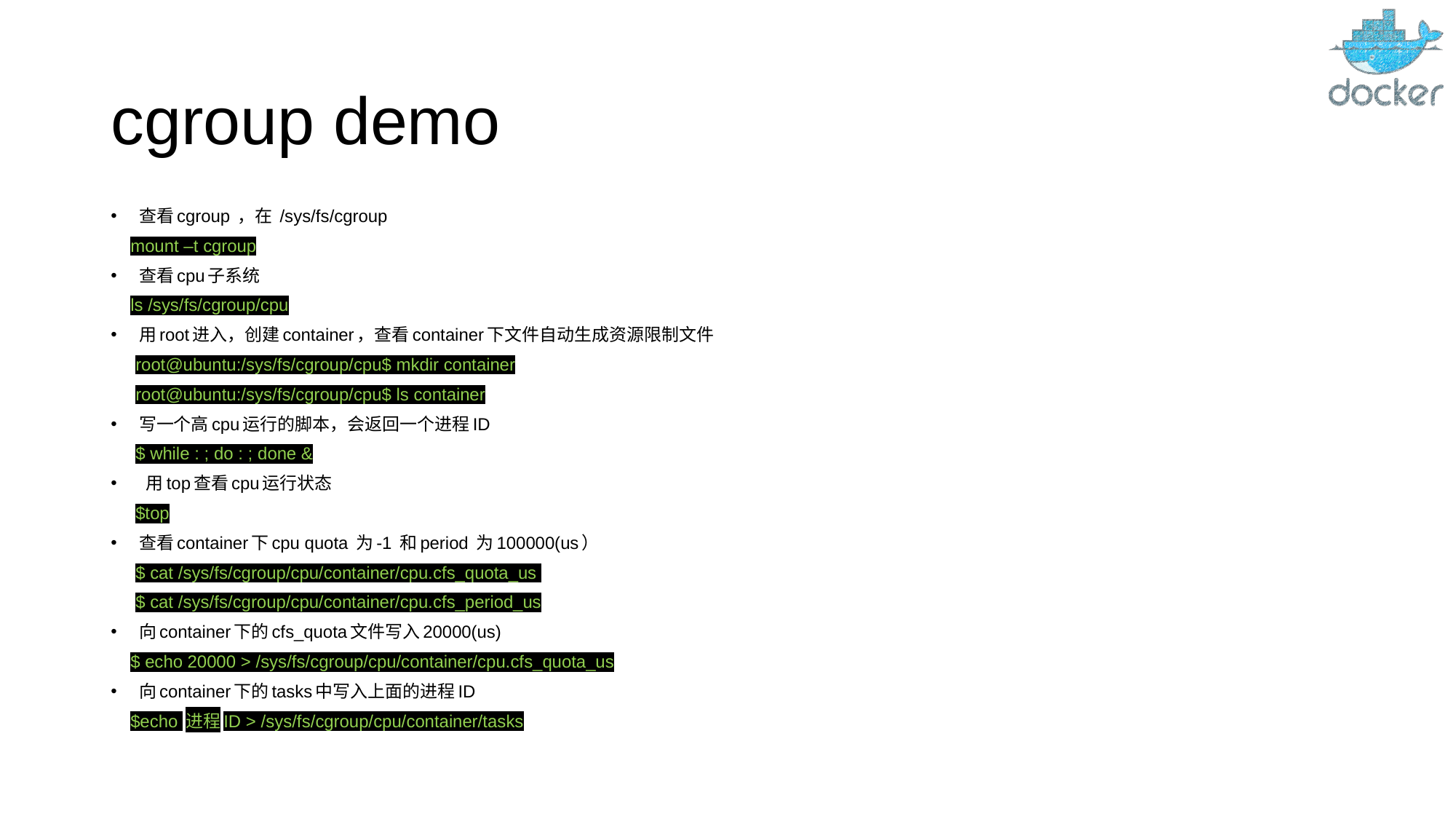

# cgroup demo
查看cgroup ，在 /sys/fs/cgroup
    mount –t cgroup
查看cpu子系统
    ls /sys/fs/cgroup/cpu
用root进入，创建container，查看container下文件自动生成资源限制文件
     root@ubuntu:/sys/fs/cgroup/cpu$ mkdir container
     root@ubuntu:/sys/fs/cgroup/cpu$ ls container
写一个高cpu运行的脚本，会返回一个进程ID
     $ while : ; do : ; done &
 用top查看cpu运行状态
     $top
查看container下cpu quota 为-1 和period 为100000(us）
     $ cat /sys/fs/cgroup/cpu/container/cpu.cfs_quota_us
     $ cat /sys/fs/cgroup/cpu/container/cpu.cfs_period_us
向container下的cfs_quota文件写入20000(us)
    $ echo 20000 > /sys/fs/cgroup/cpu/container/cpu.cfs_quota_us
向container下的tasks中写入上面的进程ID
    $echo 进程ID > /sys/fs/cgroup/cpu/container/tasks